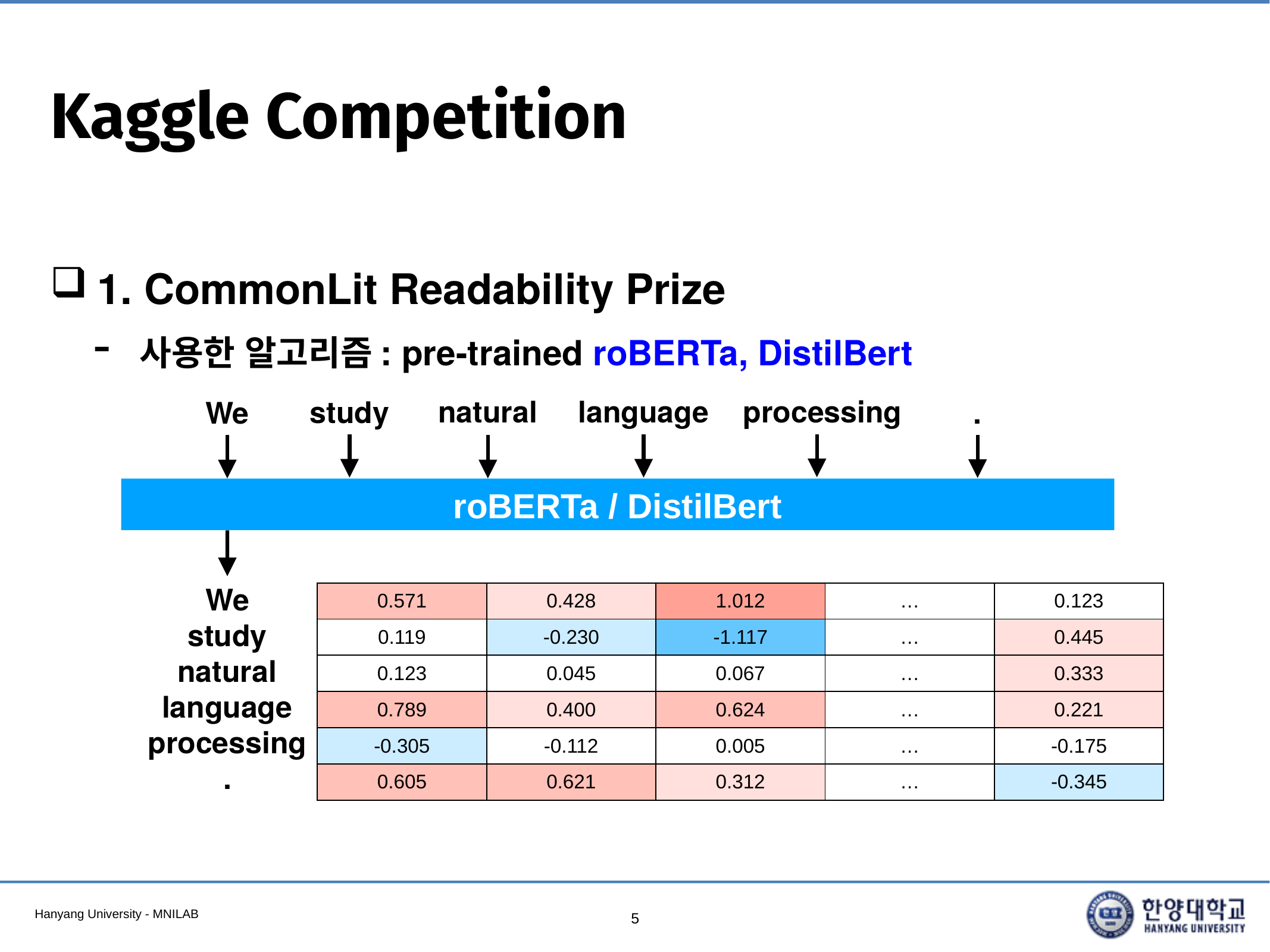

# Kaggle Competition
1. CommonLit Readability Prize
사용한 알고리즘: pre-trained roBERTa, DistilBert
processing
language
natural
study
We
.
roBERTa / DistilBert
We
study
natural
language
processing
.
| 0.571 | 0.428 | 1.012 | … | 0.123 |
| --- | --- | --- | --- | --- |
| 0.119 | -0.230 | -1.117 | … | 0.445 |
| 0.123 | 0.045 | 0.067 | … | 0.333 |
| 0.789 | 0.400 | 0.624 | … | 0.221 |
| -0.305 | -0.112 | 0.005 | … | -0.175 |
| 0.605 | 0.621 | 0.312 | … | -0.345 |
5